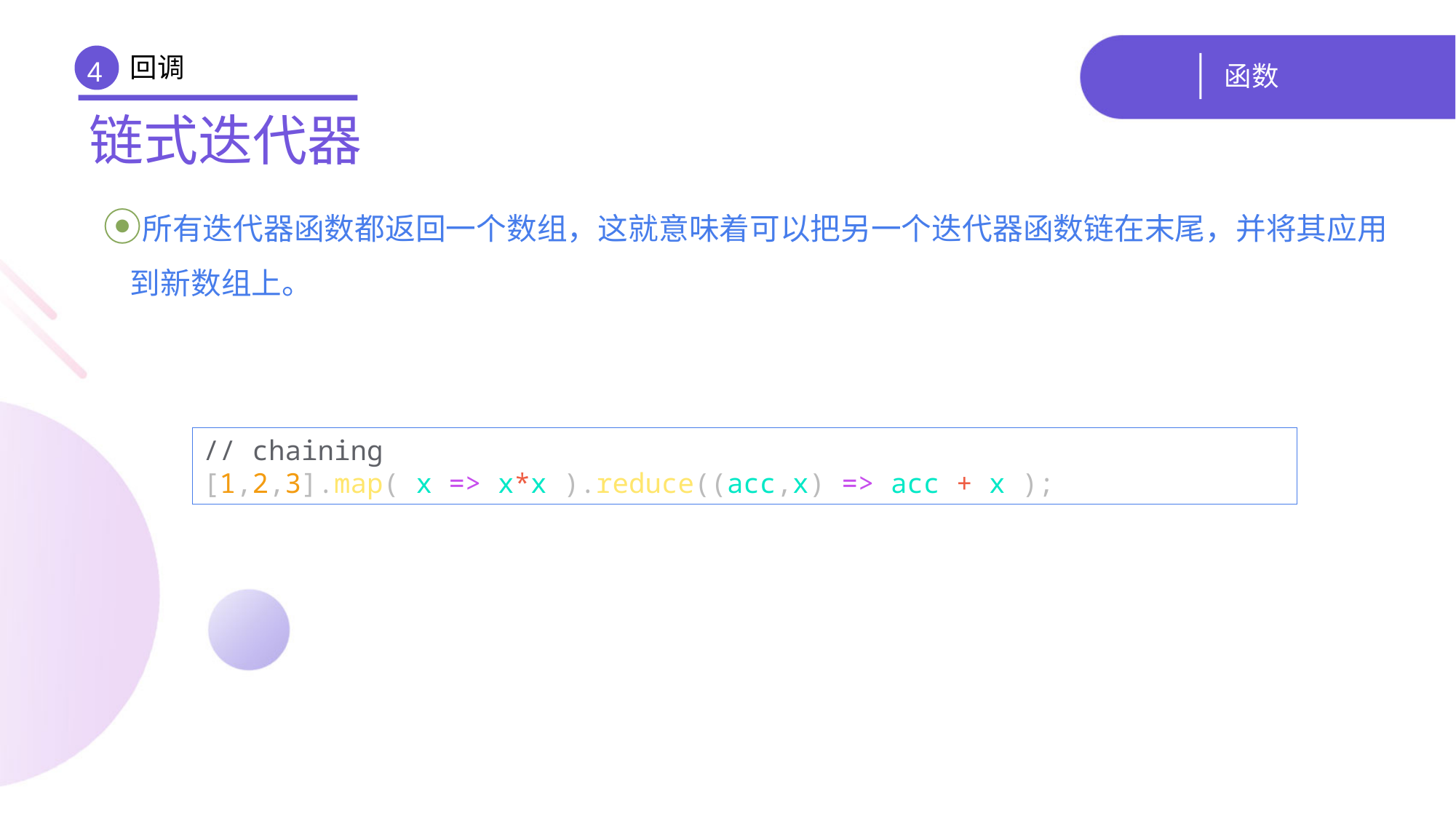

回调
# 函数
4
链式迭代器
所有迭代器函数都返回一个数组，这就意味着可以把另一个迭代器函数链在末尾，并将其应用到新数组上。
// chaining
[1,2,3].map( x => x*x ).reduce((acc,x) => acc + x );